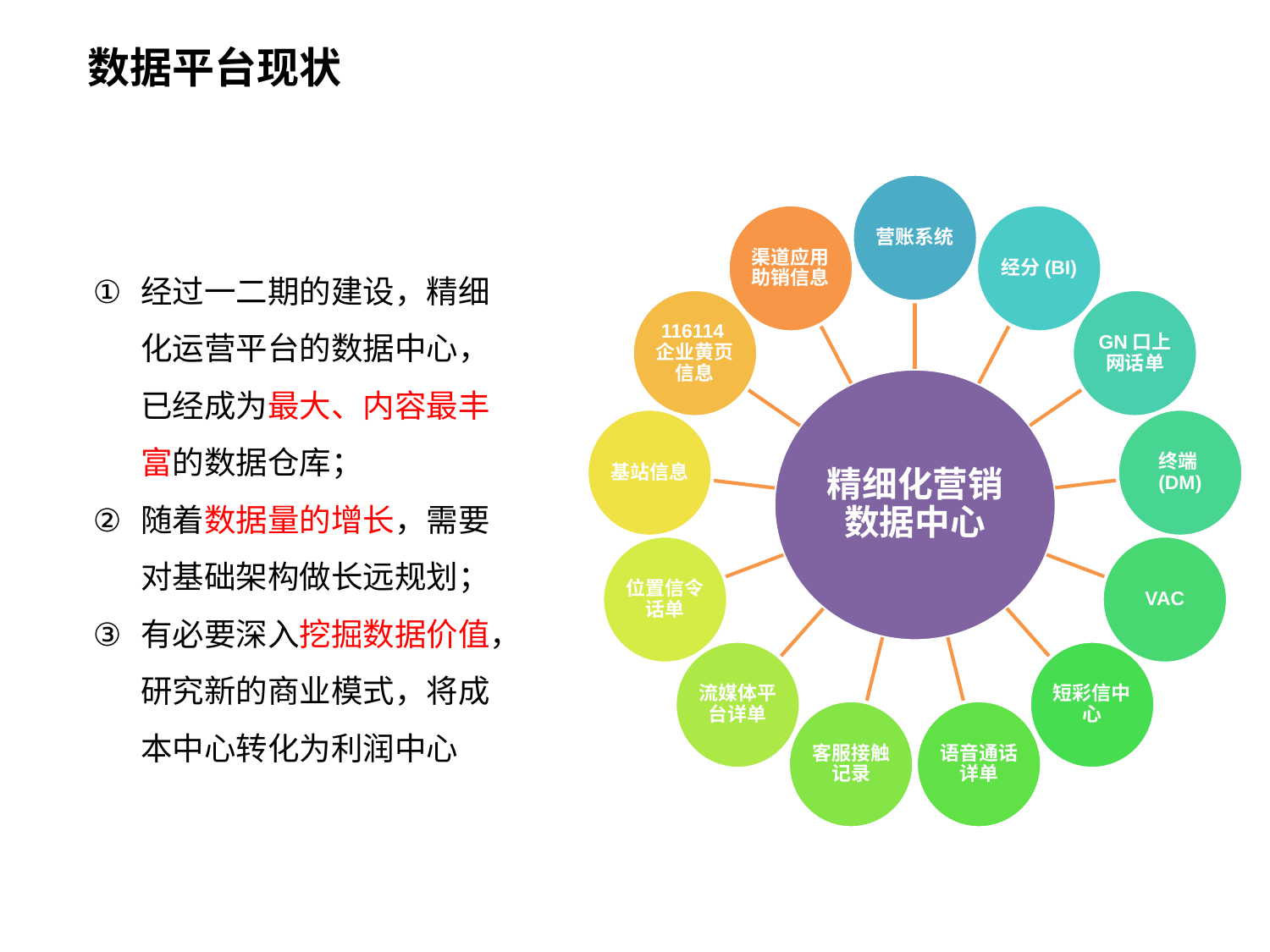

# 数据平台现状

精细化营销数据中心

营账系统

经分(BI)

GN口上网话单

终端(DM)

VAC

短彩信中心

语音通话详单

客服接触记录

流媒体平台详单

位置信令话单

基站信息

116114企业黄页信息

渠道应用助销信息
经过一二期的建设，精细化运营平台的数据中心，已经成为最大、内容最丰富的数据仓库；
随着数据量的增长，需要对基础架构做长远规划；
有必要深入挖掘数据价值，研究新的商业模式，将成本中心转化为利润中心